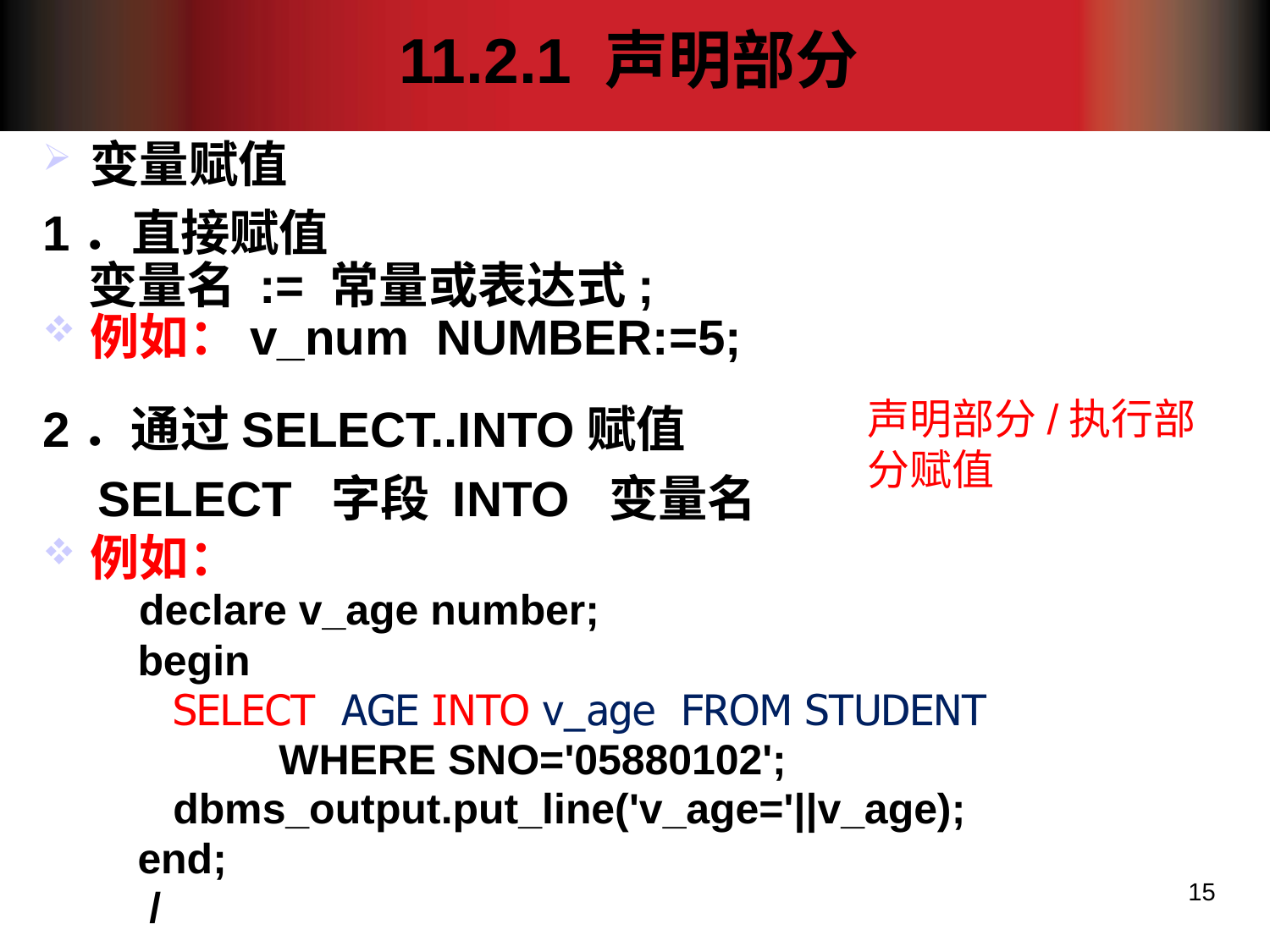

# 11.2.1 声明部分
变量赋值
1．直接赋值
   变量名 := 常量或表达式;
例如：v_num  NUMBER:=5;

2．通过SELECT..INTO赋值
    SELECT  字段 INTO  变量名
例如：
       declare v_age number;
        begin
           SELECT  AGE INTO v_age  FROM STUDENT
                  WHERE SNO='05880102';
           dbms_output.put_line('v_age='||v_age);
        end;
         /

声明部分/执行部分赋值
15